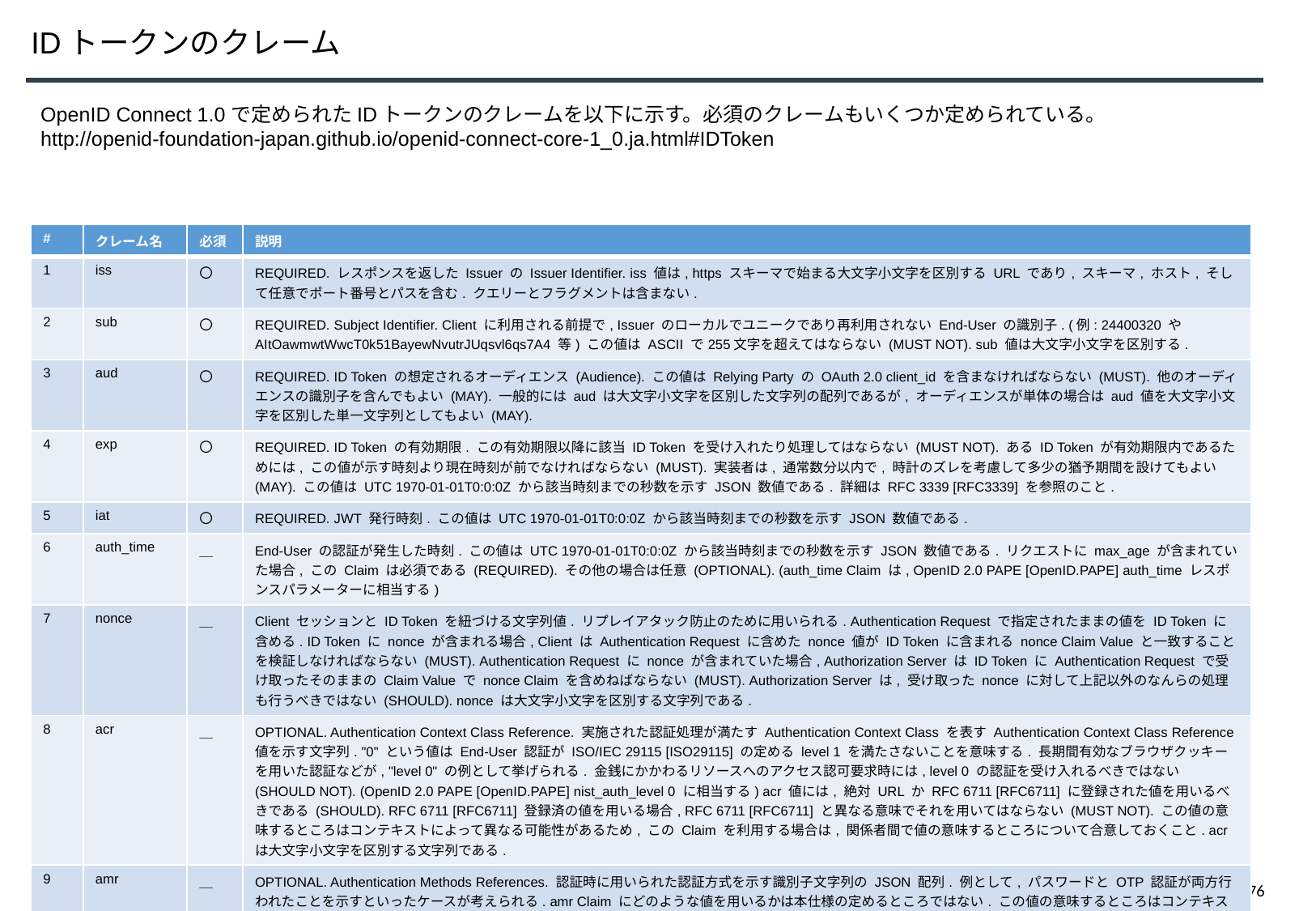

# IDトークンのクレーム
OpenID Connect 1.0で定められたIDトークンのクレームを以下に示す。必須のクレームもいくつか定められている。
http://openid-foundation-japan.github.io/openid-connect-core-1_0.ja.html#IDToken

| # | クレーム名 | 必須 | 説明 |
| --- | --- | --- | --- |
| 1 | iss | 〇 | REQUIRED. レスポンスを返した Issuer の Issuer Identifier. iss 値は, https スキーマで始まる大文字小文字を区別する URL であり, スキーマ, ホスト, そして任意でポート番号とパスを含む. クエリーとフラグメントは含まない. |
| 2 | sub | 〇 | REQUIRED. Subject Identifier. Client に利用される前提で, Issuer のローカルでユニークであり再利用されない End-User の識別子. (例: 24400320 や AItOawmwtWwcT0k51BayewNvutrJUqsvl6qs7A4 等) この値は ASCII で255文字を超えてはならない (MUST NOT). sub 値は大文字小文字を区別する. |
| 3 | aud | 〇 | REQUIRED. ID Token の想定されるオーディエンス (Audience). この値は Relying Party の OAuth 2.0 client\_id を含まなければならない (MUST). 他のオーディエンスの識別子を含んでもよい (MAY). 一般的には aud は大文字小文字を区別した文字列の配列であるが, オーディエンスが単体の場合は aud 値を大文字小文字を区別した単一文字列としてもよい (MAY). |
| 4 | exp | 〇 | REQUIRED. ID Token の有効期限. この有効期限以降に該当 ID Token を受け入れたり処理してはならない (MUST NOT). ある ID Token が有効期限内であるためには, この値が示す時刻より現在時刻が前でなければならない (MUST). 実装者は, 通常数分以内で, 時計のズレを考慮して多少の猶予期間を設けてもよい (MAY). この値は UTC 1970-01-01T0:0:0Z から該当時刻までの秒数を示す JSON 数値である. 詳細は RFC 3339 [RFC3339] を参照のこと. |
| 5 | iat | 〇 | REQUIRED. JWT 発行時刻. この値は UTC 1970-01-01T0:0:0Z から該当時刻までの秒数を示す JSON 数値である. |
| 6 | auth\_time | ＿ | End-User の認証が発生した時刻. この値は UTC 1970-01-01T0:0:0Z から該当時刻までの秒数を示す JSON 数値である. リクエストに max\_age が含まれていた場合, この Claim は必須である (REQUIRED). その他の場合は任意 (OPTIONAL). (auth\_time Claim は, OpenID 2.0 PAPE [OpenID.PAPE] auth\_time レスポンスパラメーターに相当する) |
| 7 | nonce | ＿ | Client セッションと ID Token を紐づける文字列値. リプレイアタック防止のために用いられる. Authentication Request で指定されたままの値を ID Token に含める. ID Token に nonce が含まれる場合, Client は Authentication Request に含めた nonce 値が ID Token に含まれる nonce Claim Value と一致することを検証しなければならない (MUST). Authentication Request に nonce が含まれていた場合, Authorization Server は ID Token に Authentication Request で受け取ったそのままの Claim Value で nonce Claim を含めねばならない (MUST). Authorization Server は, 受け取った nonce に対して上記以外のなんらの処理も行うべきではない (SHOULD). nonce は大文字小文字を区別する文字列である. |
| 8 | acr | ＿ | OPTIONAL. Authentication Context Class Reference. 実施された認証処理が満たす Authentication Context Class を表す Authentication Context Class Reference 値を示す文字列. "0" という値は End-User 認証が ISO/IEC 29115 [ISO29115] の定める level 1 を満たさないことを意味する. 長期間有効なブラウザクッキーを用いた認証などが, "level 0" の例として挙げられる. 金銭にかかわるリソースへのアクセス認可要求時には, level 0 の認証を受け入れるべきではない (SHOULD NOT). (OpenID 2.0 PAPE [OpenID.PAPE] nist\_auth\_level 0 に相当する) acr 値には, 絶対 URL か RFC 6711 [RFC6711] に登録された値を用いるべきである (SHOULD). RFC 6711 [RFC6711] 登録済の値を用いる場合, RFC 6711 [RFC6711] と異なる意味でそれを用いてはならない (MUST NOT). この値の意味するところはコンテキストによって異なる可能性があるため, この Claim を利用する場合は, 関係者間で値の意味するところについて合意しておくこと. acr は大文字小文字を区別する文字列である. |
| 9 | amr | ＿ | OPTIONAL. Authentication Methods References. 認証時に用いられた認証方式を示す識別子文字列の JSON 配列. 例として, パスワードと OTP 認証が両方行われたことを示すといったケースが考えられる. amr Claim にどのような値を用いるかは本仕様の定めるところではない. この値の意味するところはコンテキストによって異なる可能性があるため, この Claim を利用する場合は, 関係者間で値の意味するところについて合意しておくこと. amr は大文字小文字を区別する文字列である. |
| 10 | azp | ＿ | OPTIONAL. ID Token 発行対象である認可された関係者 (authorized party). この Claim が存在する場合, その値は受け取り手の OAuth 2.0 Client ID でなければならない. この Claim は, ID Token のオーディエンス値が単一文字列であり, かつその値が azp の値と異なる場合にのみ必要となる. オーディエンスと azp 値が同値である場合にも, この Claim を含んでもよい (MAY). azp は大文字小文字を区別する文字列である. |